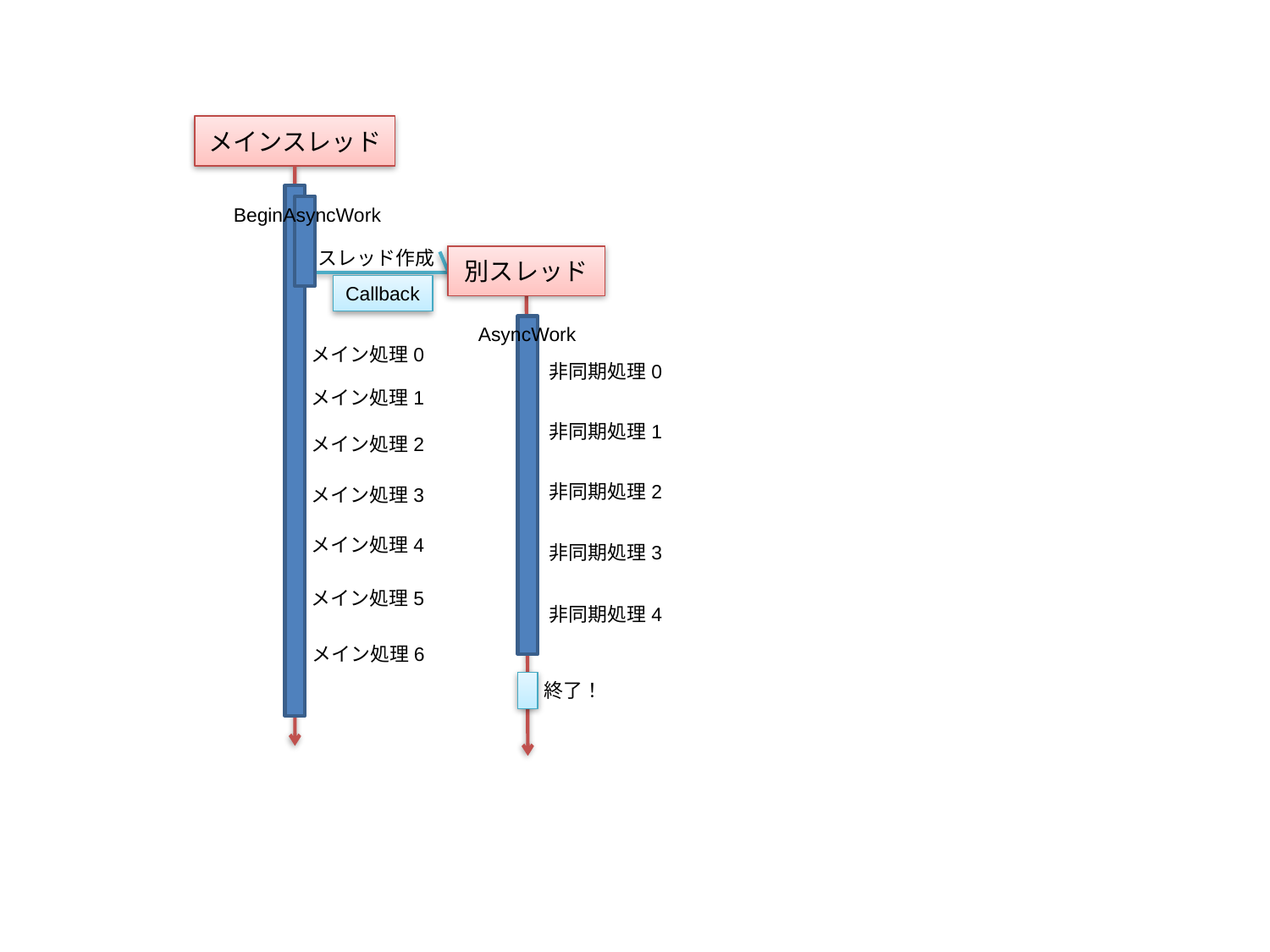

メインスレッド

BeginAsyncWork

スレッド作成
別スレッド
Callback
AsyncWork

メイン処理0
非同期処理0
メイン処理1
非同期処理1
メイン処理2
非同期処理2
メイン処理3
メイン処理4
非同期処理3
メイン処理5
非同期処理4
メイン処理6

終了！